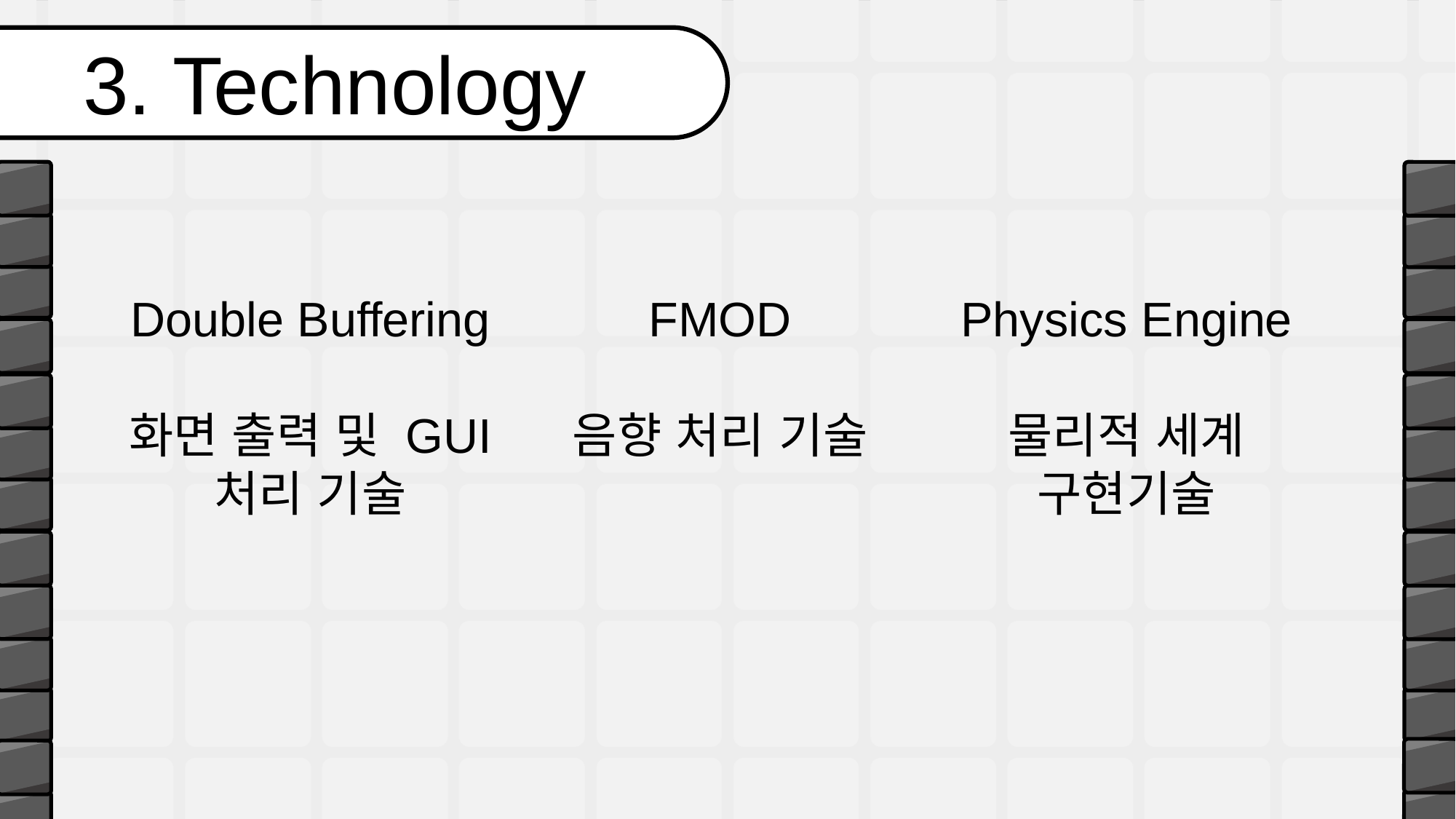

3. Technology

Double Buffering
화면 출력 및 GUI
처리 기술
FMOD

음향 처리 기술
Physics Engine
물리적 세계 구현기술